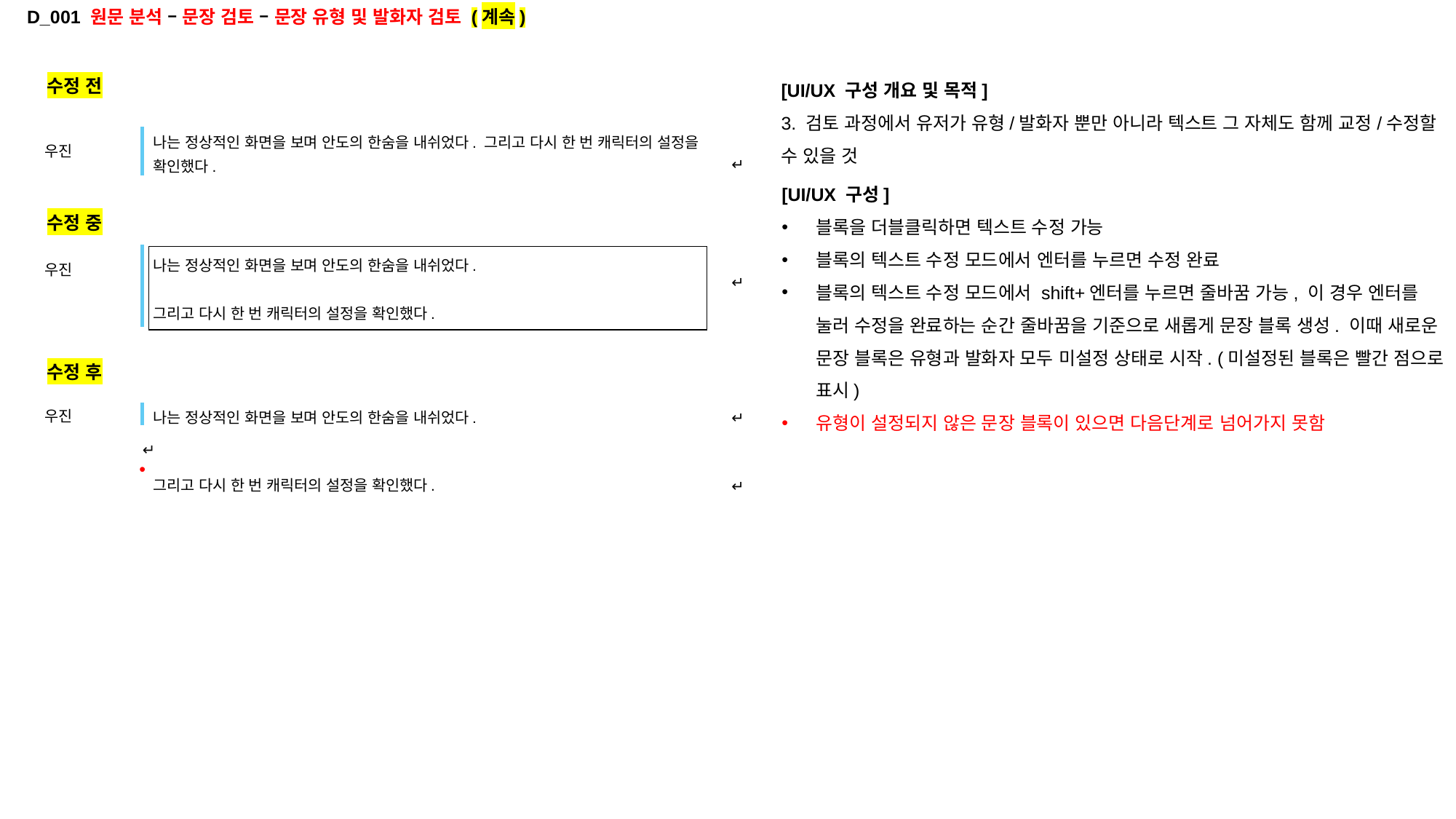

D_001 원문 분석 – 문장 검토 – 문장 유형 및 발화자 검토 (계속)
수정 전
[UI/UX 구성 개요 및 목적]
3. 검토 과정에서 유저가 유형/발화자 뿐만 아니라 텍스트 그 자체도 함께 교정/수정할 수 있을 것
나는 정상적인 화면을 보며 안도의 한숨을 내쉬었다. 그리고 다시 한 번 캐릭터의 설정을 확인했다.
우진
↵
[UI/UX 구성]
블록을 더블클릭하면 텍스트 수정 가능
블록의 텍스트 수정 모드에서 엔터를 누르면 수정 완료
블록의 텍스트 수정 모드에서 shift+엔터를 누르면 줄바꿈 가능, 이 경우 엔터를 눌러 수정을 완료하는 순간 줄바꿈을 기준으로 새롭게 문장 블록 생성. 이때 새로운 문장 블록은 유형과 발화자 모두 미설정 상태로 시작. (미설정된 블록은 빨간 점으로 표시)
유형이 설정되지 않은 문장 블록이 있으면 다음단계로 넘어가지 못함
수정 중
나는 정상적인 화면을 보며 안도의 한숨을 내쉬었다.

그리고 다시 한 번 캐릭터의 설정을 확인했다.

우진
↵
수정 후
우진
나는 정상적인 화면을 보며 안도의 한숨을 내쉬었다.
↵
↵
•
그리고 다시 한 번 캐릭터의 설정을 확인했다.
↵